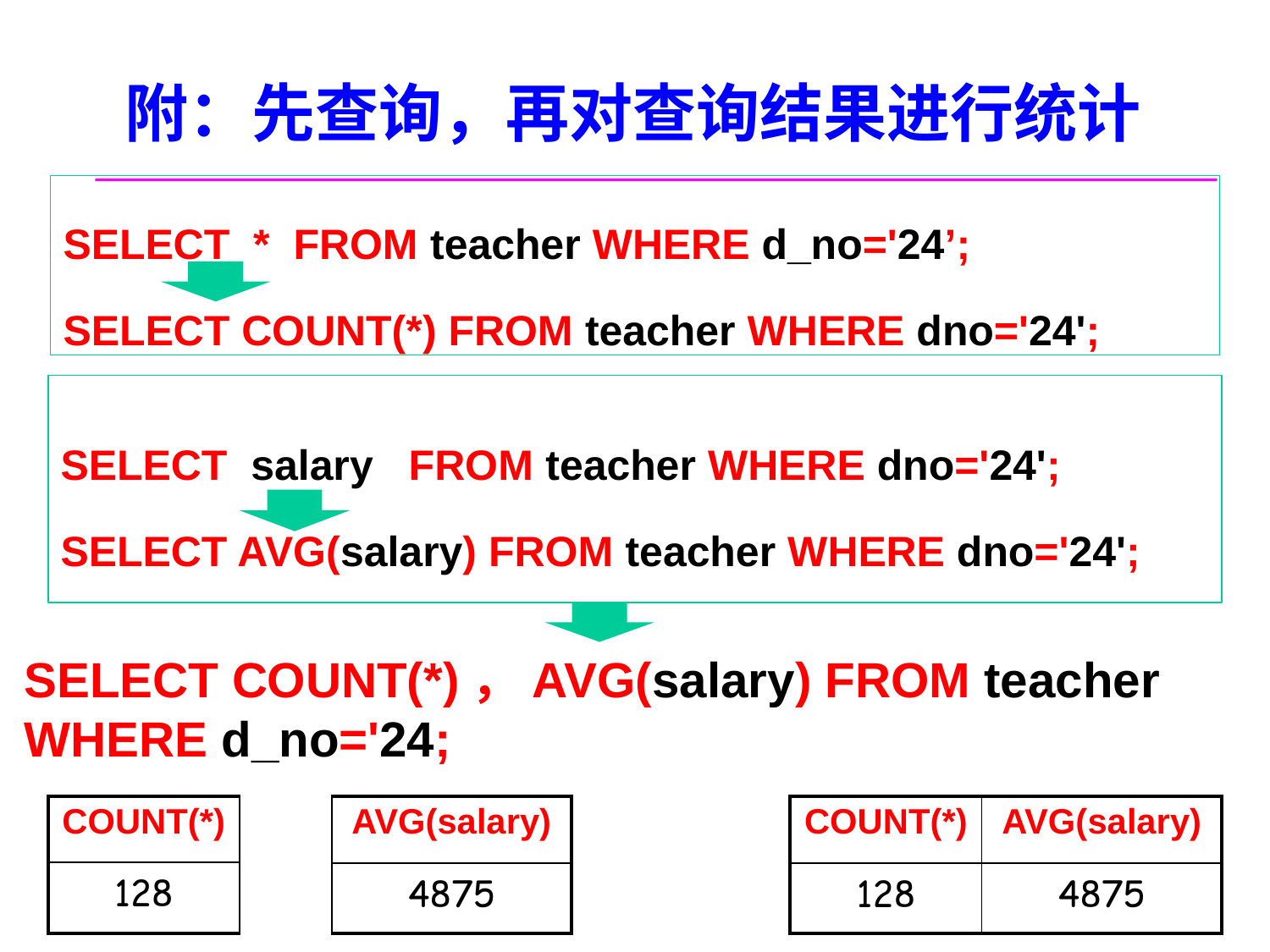

# 附：先查询，再对查询结果进行统计
SELECT  *  FROM teacher WHERE d_no='24’;
SELECT COUNT(*) FROM teacher WHERE dno='24';

SELECT  salary   FROM teacher WHERE dno='24';
SELECT AVG(salary) FROM teacher WHERE dno='24';

SELECT COUNT(*)，AVG(salary) FROM teacher WHERE d_no='24;
| COUNT(\*) |
| --- |
| 128 |
| AVG(salary) |
| --- |
| 4875 |
| COUNT(\*) | AVG(salary) |
| --- | --- |
| 128 | 4875 |